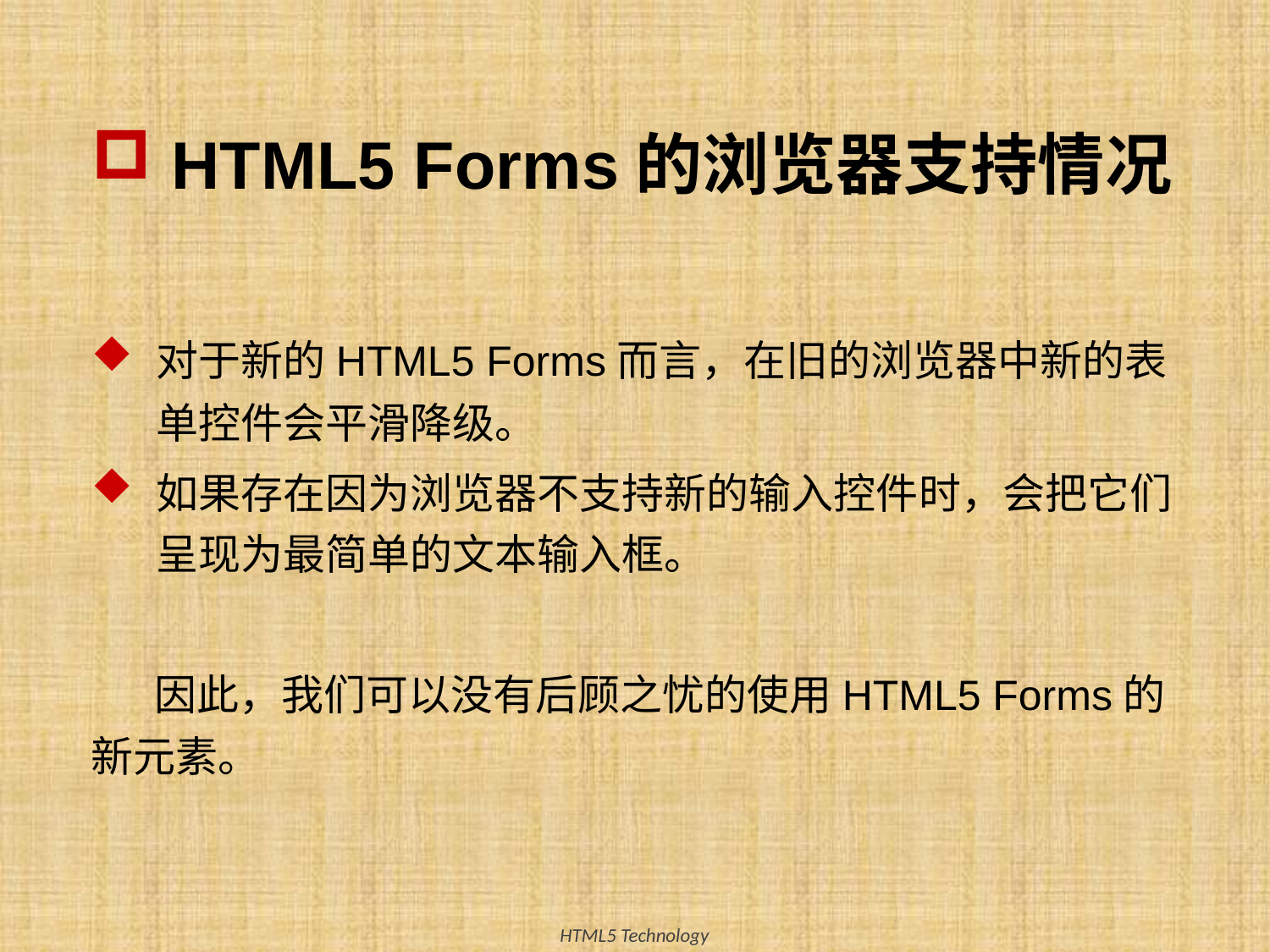

# HTML5 Forms的浏览器支持情况
对于新的HTML5 Forms而言，在旧的浏览器中新的表单控件会平滑降级。
如果存在因为浏览器不支持新的输入控件时，会把它们呈现为最简单的文本输入框。

因此，我们可以没有后顾之忧的使用HTML5 Forms的新元素。
26
HTML5 Technology